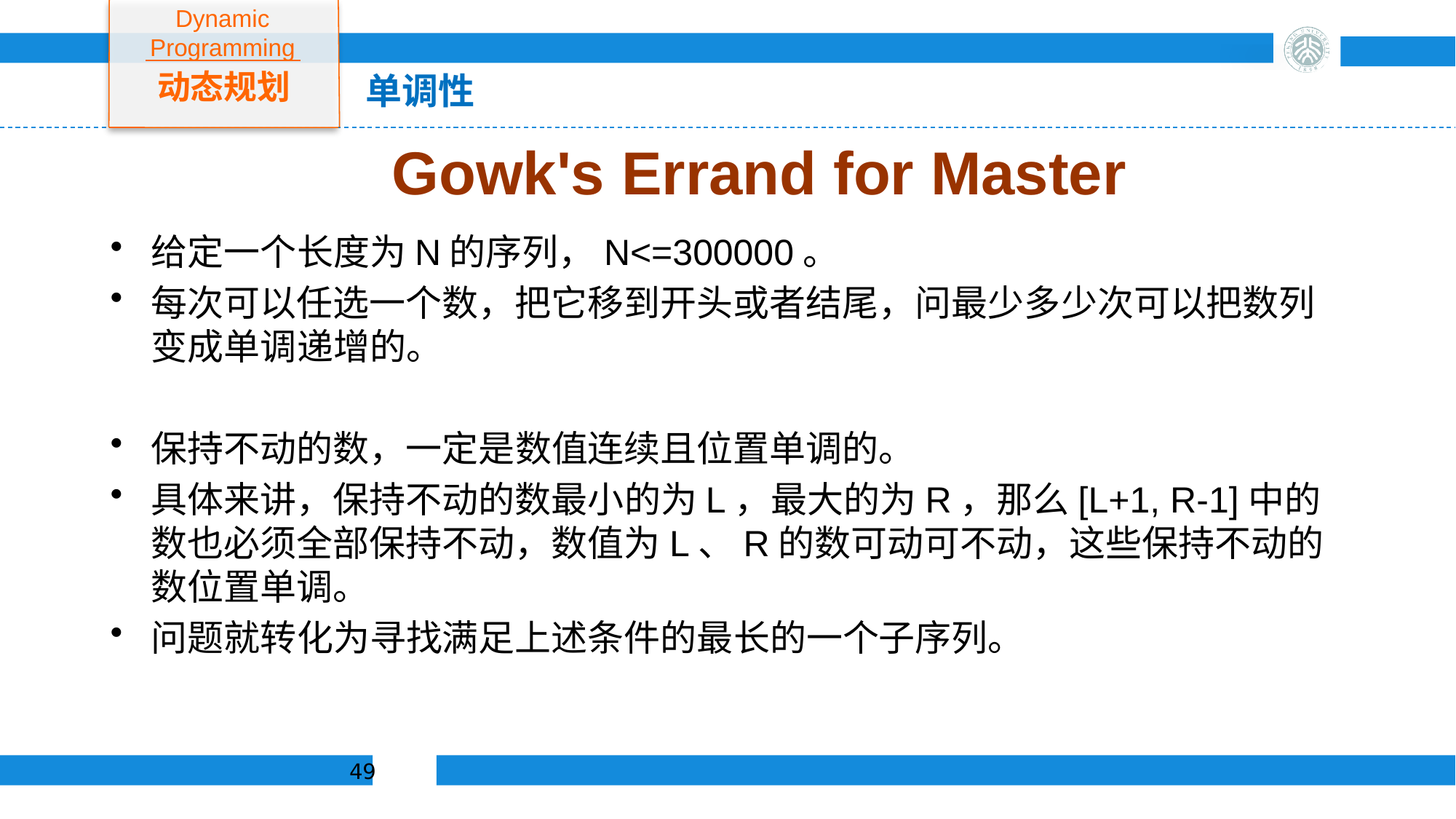

Dynamic Programming
动态规划
单调性
# Gowk's Errand for Master
给定一个长度为N的序列，N<=300000。
每次可以任选一个数，把它移到开头或者结尾，问最少多少次可以把数列变成单调递增的。

保持不动的数，一定是数值连续且位置单调的。
具体来讲，保持不动的数最小的为L，最大的为R，那么[L+1, R-1]中的数也必须全部保持不动，数值为L、R的数可动可不动，这些保持不动的数位置单调。
问题就转化为寻找满足上述条件的最长的一个子序列。